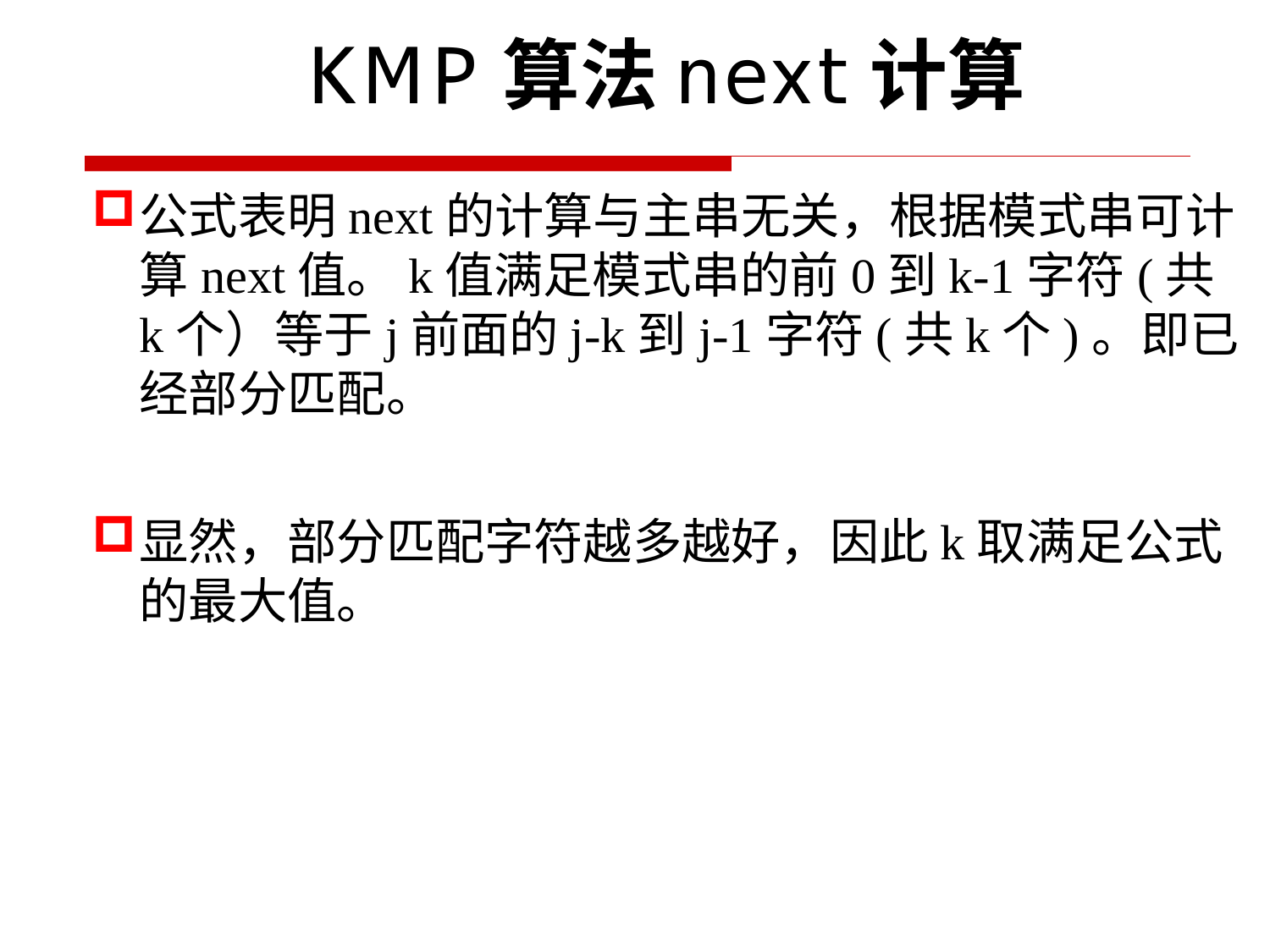

KMP算法next计算
公式表明next的计算与主串无关，根据模式串可计算next值。k值满足模式串的前0到k-1字符(共k个）等于j前面的j-k到j-1字符(共k个)。即已经部分匹配。

显然，部分匹配字符越多越好，因此k取满足公式的最大值。